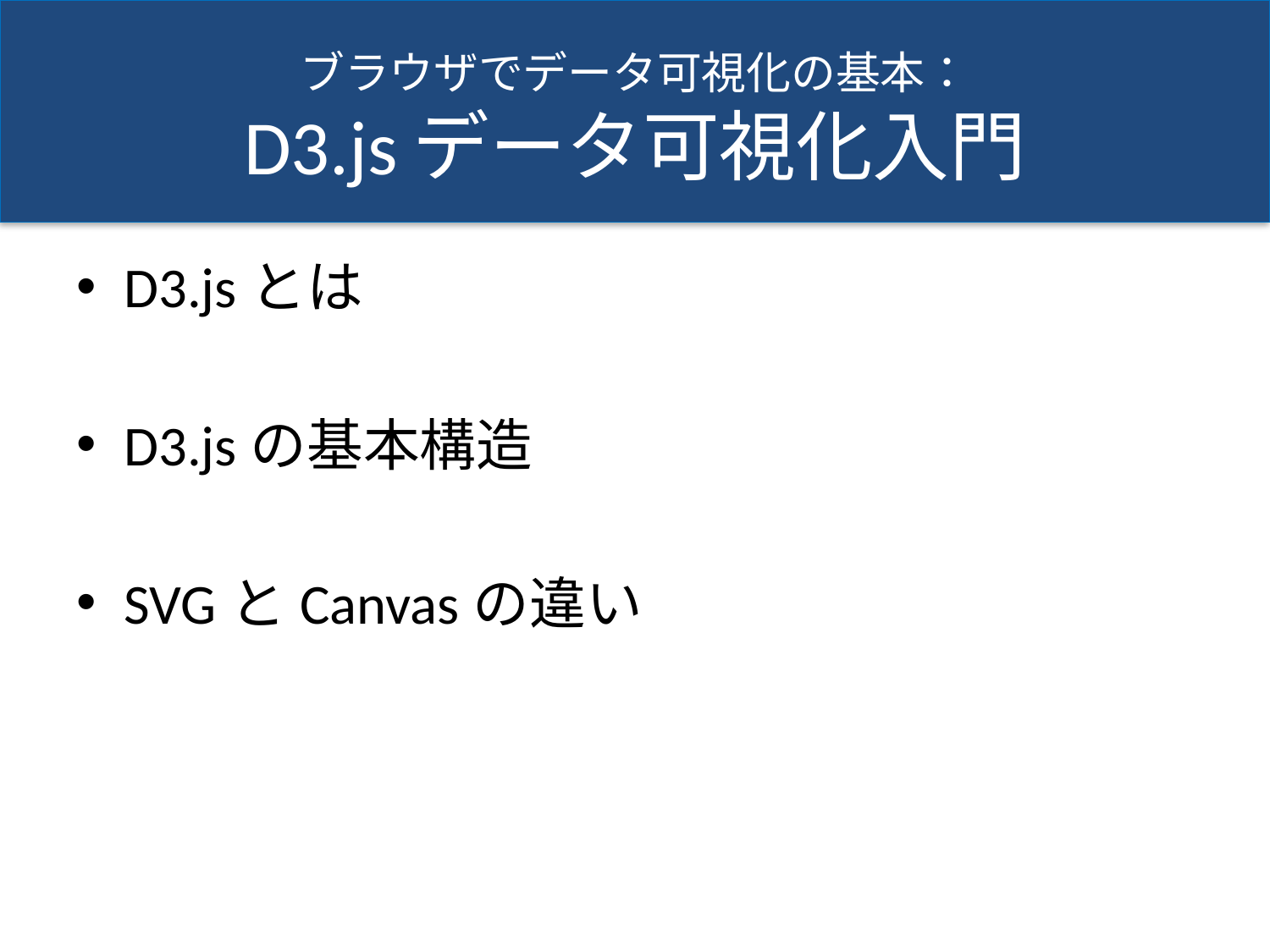

# ブラウザでデータ可視化の基本： D3.jsデータ可視化入門
D3.jsとは

D3.jsの基本構造

SVGとCanvasの違い